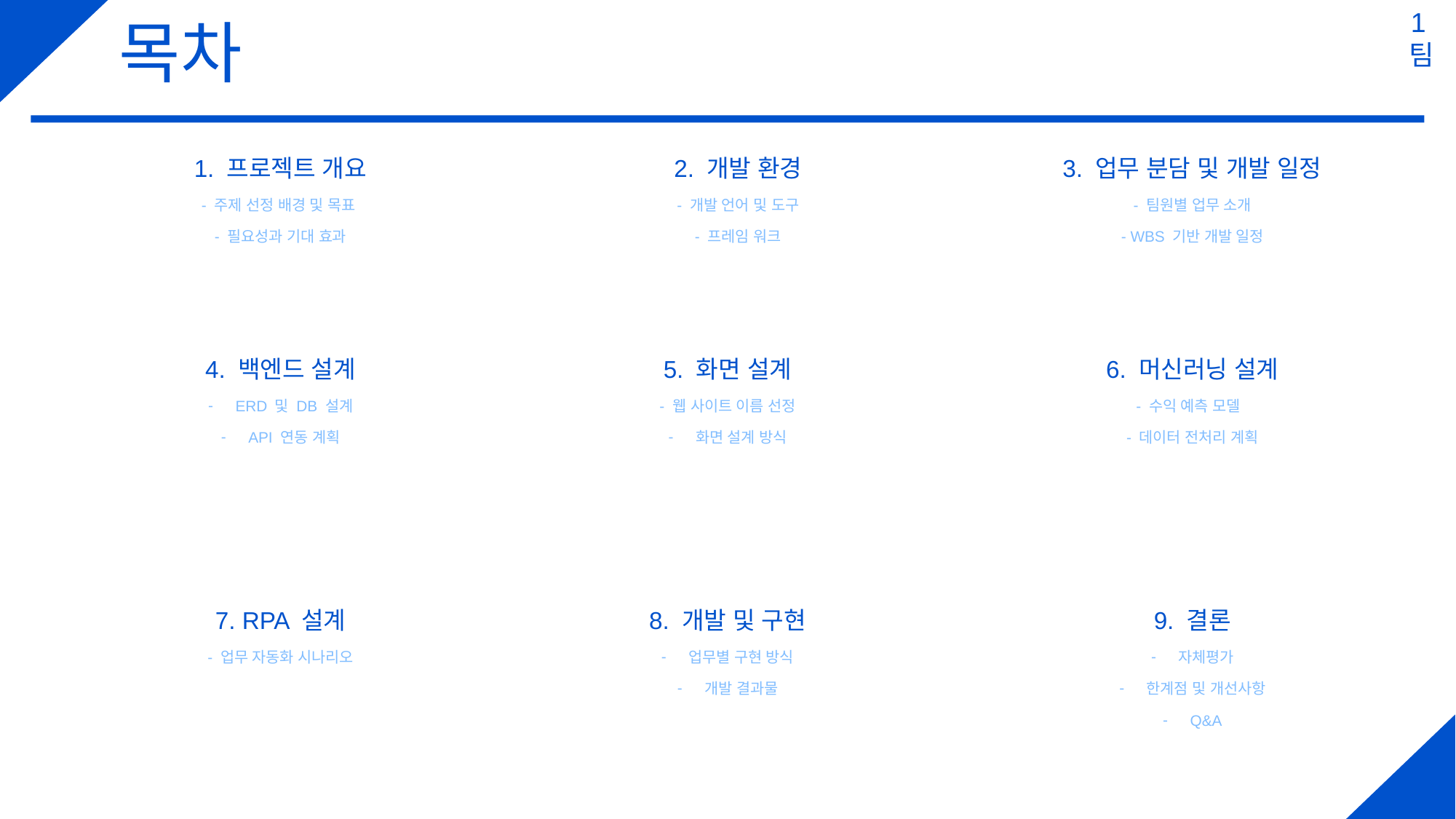

# 목차
1. 프로젝트 개요
- 주제 선정 배경 및 목표
- 필요성과 기대 효과
3. 업무 분담 및 개발 일정
- 팀원별 업무 소개
- WBS 기반 개발 일정
2. 개발 환경
- 개발 언어 및 도구
- 프레임 워크
4. 백엔드 설계
ERD 및 DB 설계
API 연동 계획

5. 화면 설계
- 웹 사이트 이름 선정
화면 설계 방식
6. 머신러닝 설계
- 수익 예측 모델
- 데이터 전처리 계획

8. 개발 및 구현
업무별 구현 방식
개발 결과물

9. 결론
자체평가
한계점 및 개선사항
Q&A

7. RPA 설계
- 업무 자동화 시나리오